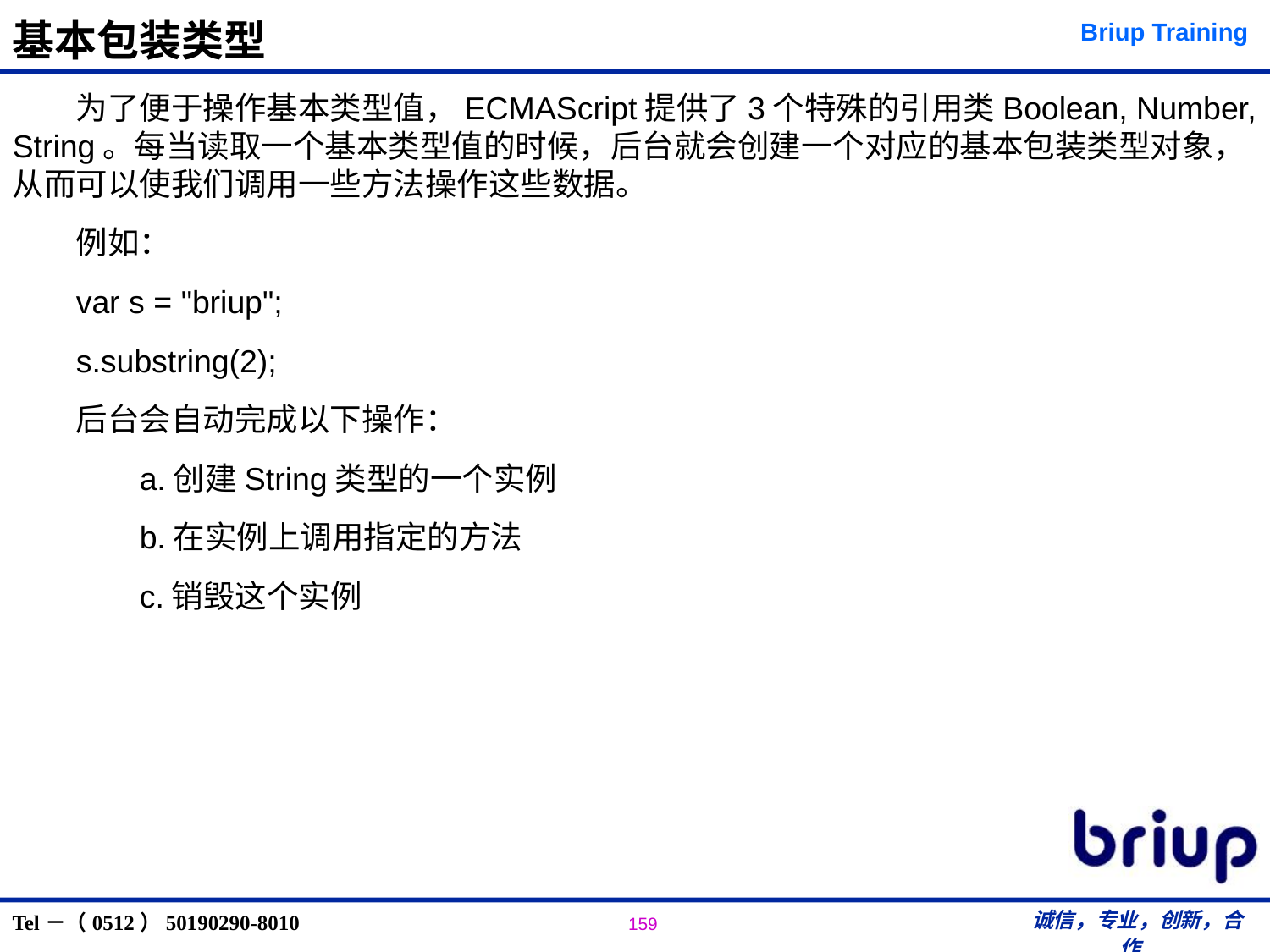

# 基本包装类型
为了便于操作基本类型值，ECMAScript提供了3个特殊的引用类Boolean, Number, String。每当读取一个基本类型值的时候，后台就会创建一个对应的基本包装类型对象，从而可以使我们调用一些方法操作这些数据。
例如：
var s = "briup";
s.substring(2);
后台会自动完成以下操作：
	a.创建String类型的一个实例
	b.在实例上调用指定的方法
	c.销毁这个实例